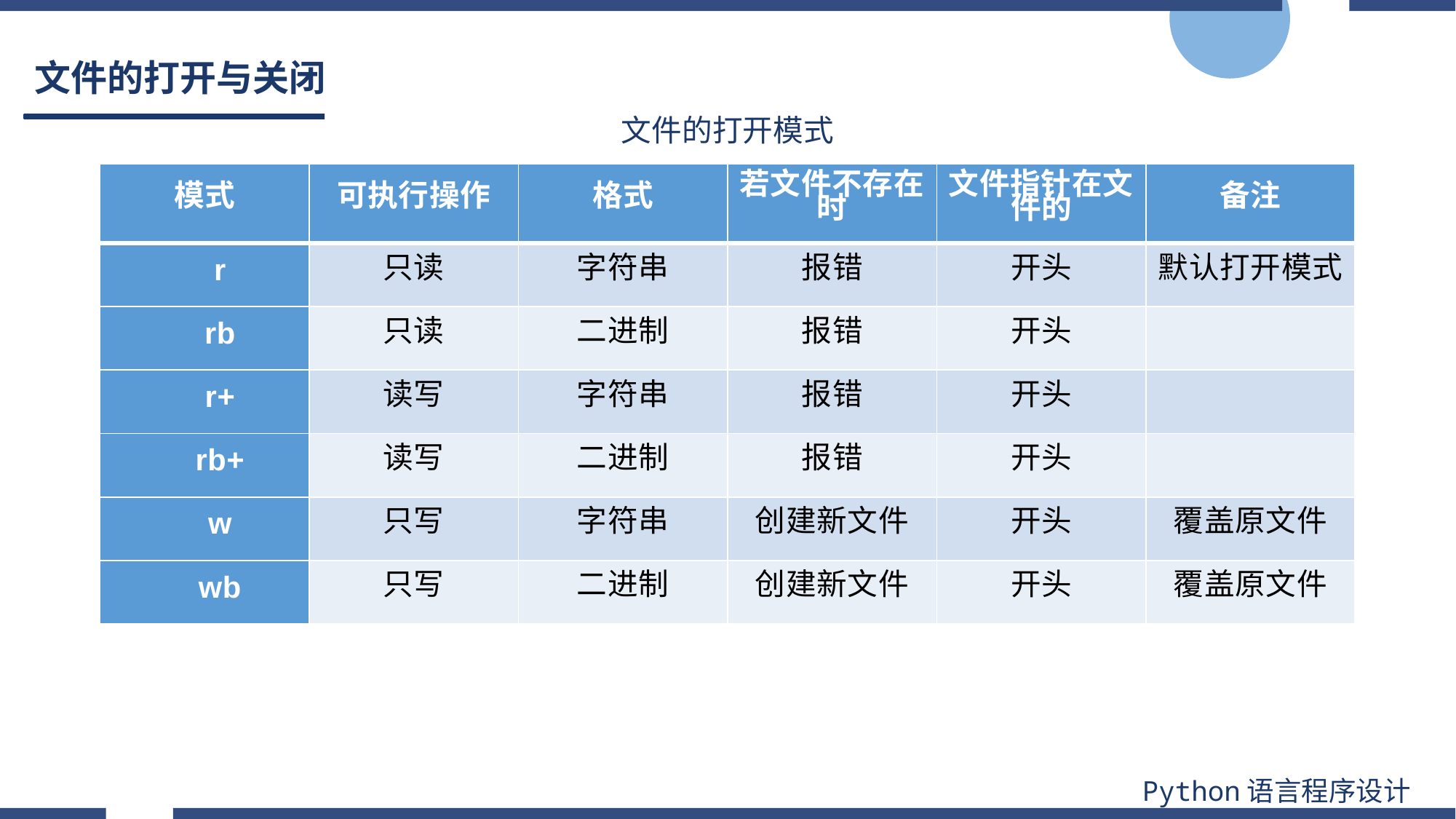

# 文件的打开与关闭
文件的打开模式
| 模式 | 可执行操作 | 格式 | 若文件不存在时 | 文件指针在文件的 | 备注 |
| --- | --- | --- | --- | --- | --- |
| r | 只读 | 字符串 | 报错 | 开头 | 默认打开模式 |
| rb | 只读 | 二进制 | 报错 | 开头 |  |
| r+ | 读写 | 字符串 | 报错 | 开头 |  |
| rb+ | 读写 | 二进制 | 报错 | 开头 |  |
| w | 只写 | 字符串 | 创建新文件 | 开头 | 覆盖原文件 |
| wb | 只写 | 二进制 | 创建新文件 | 开头 | 覆盖原文件 |